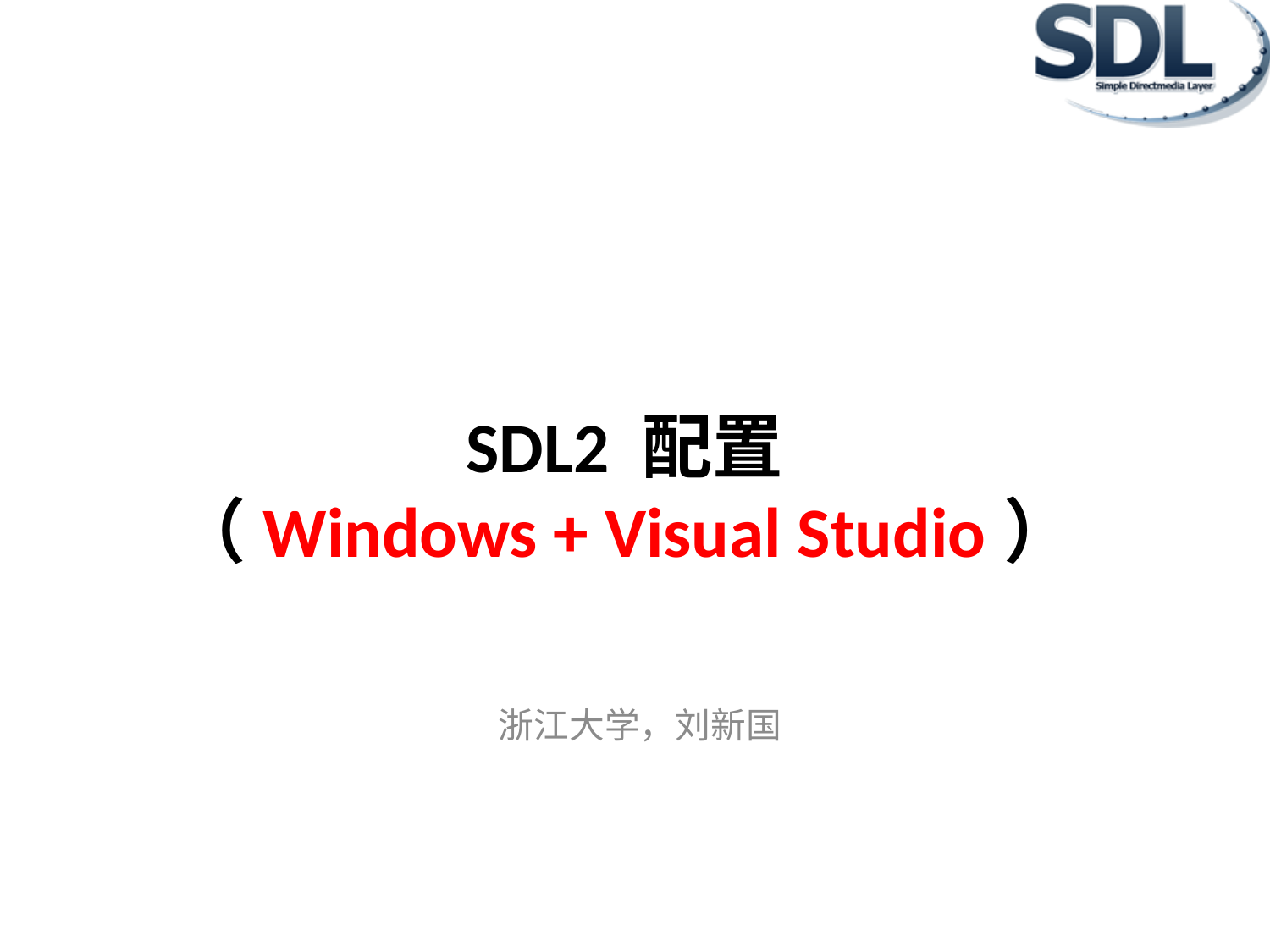

# SDL2 配置 （Windows + Visual Studio）
浙江大学，刘新国